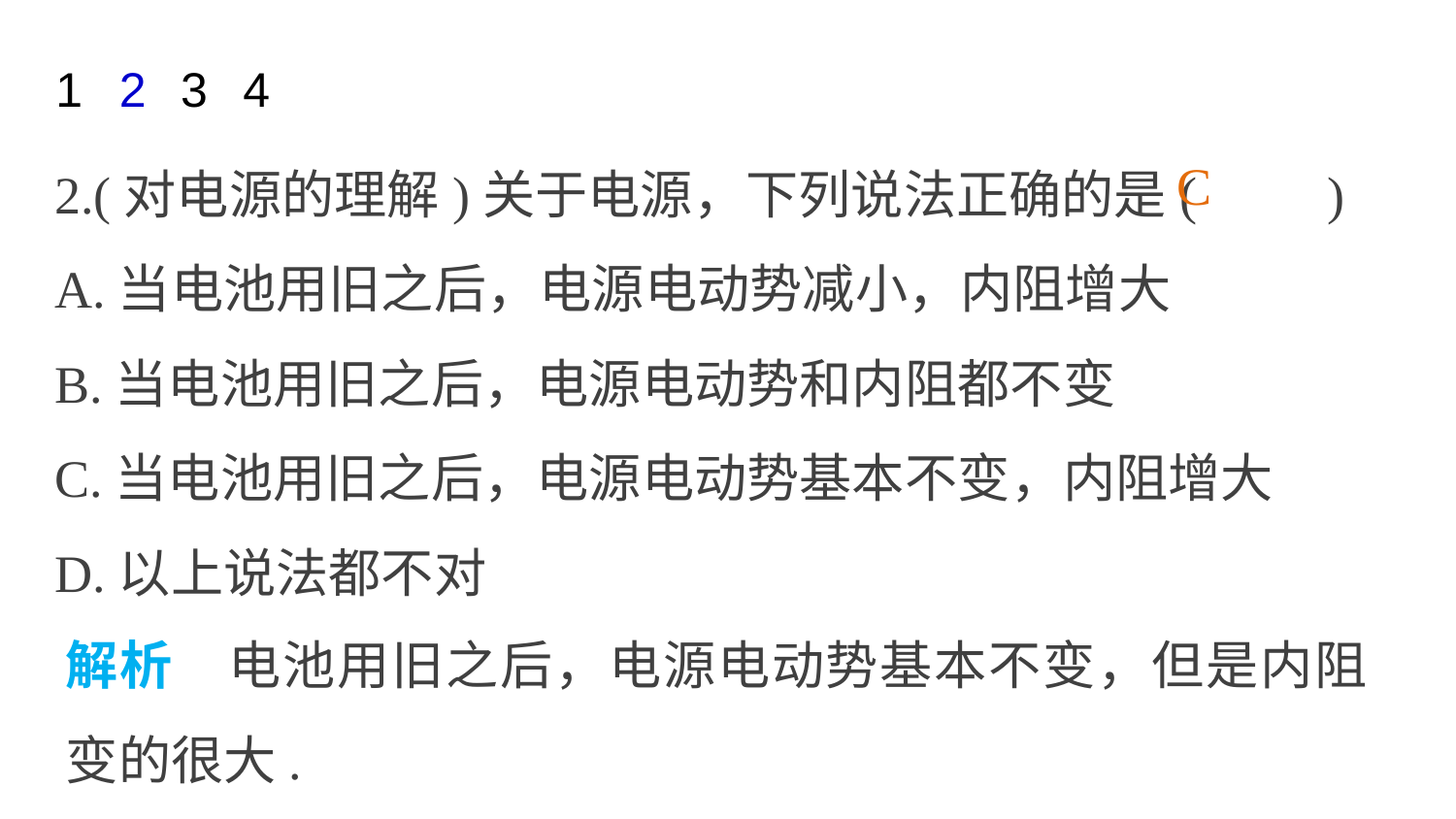

1
2
3
4
2.(对电源的理解)关于电源，下列说法正确的是(　　)
A.当电池用旧之后，电源电动势减小，内阻增大
B.当电池用旧之后，电源电动势和内阻都不变
C.当电池用旧之后，电源电动势基本不变，内阻增大
D.以上说法都不对
C
解析　电池用旧之后，电源电动势基本不变，但是内阻变的很大.